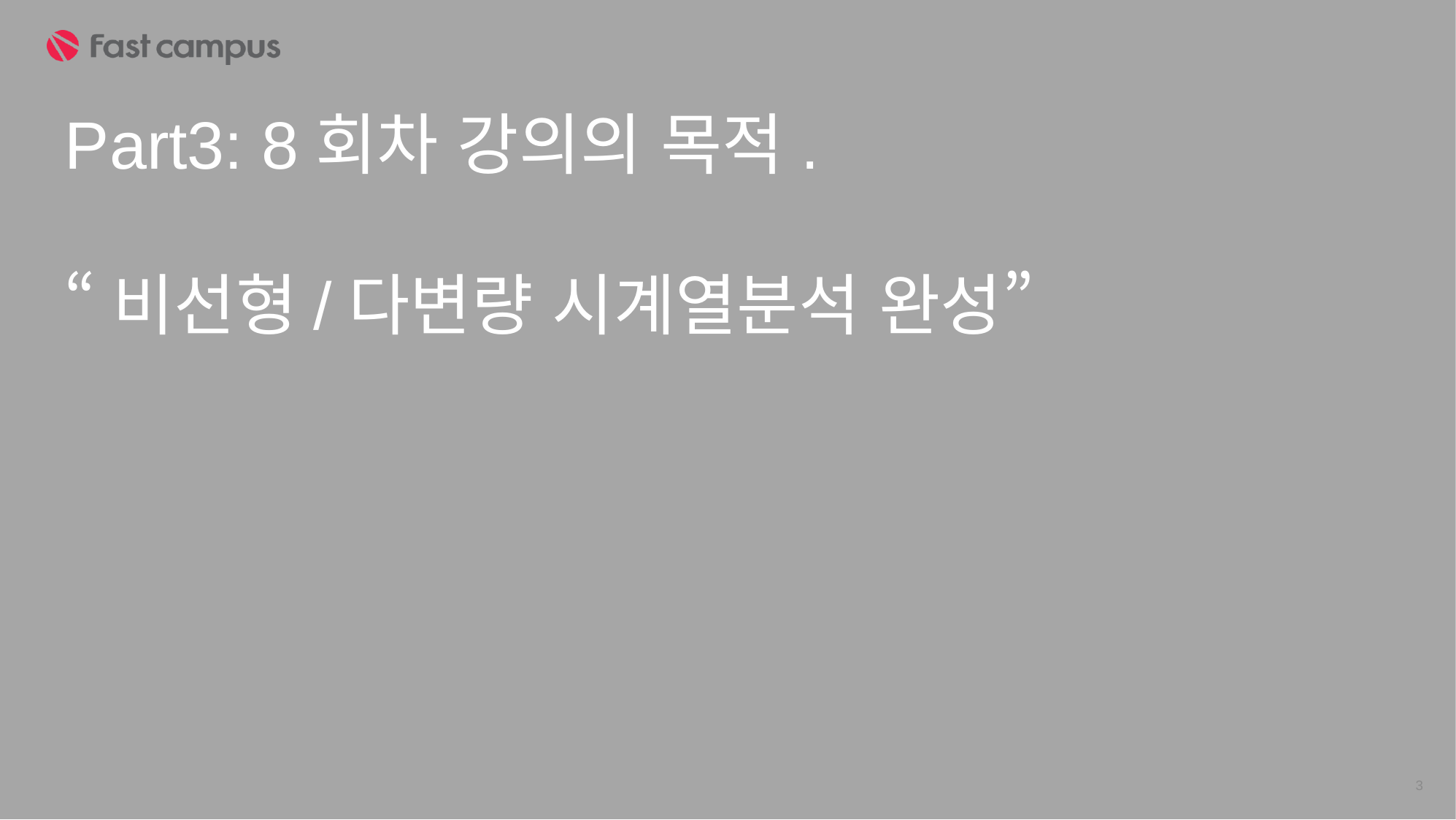

Part3: 8회차 강의의 목적.

“비선형/다변량 시계열분석 완성”
3